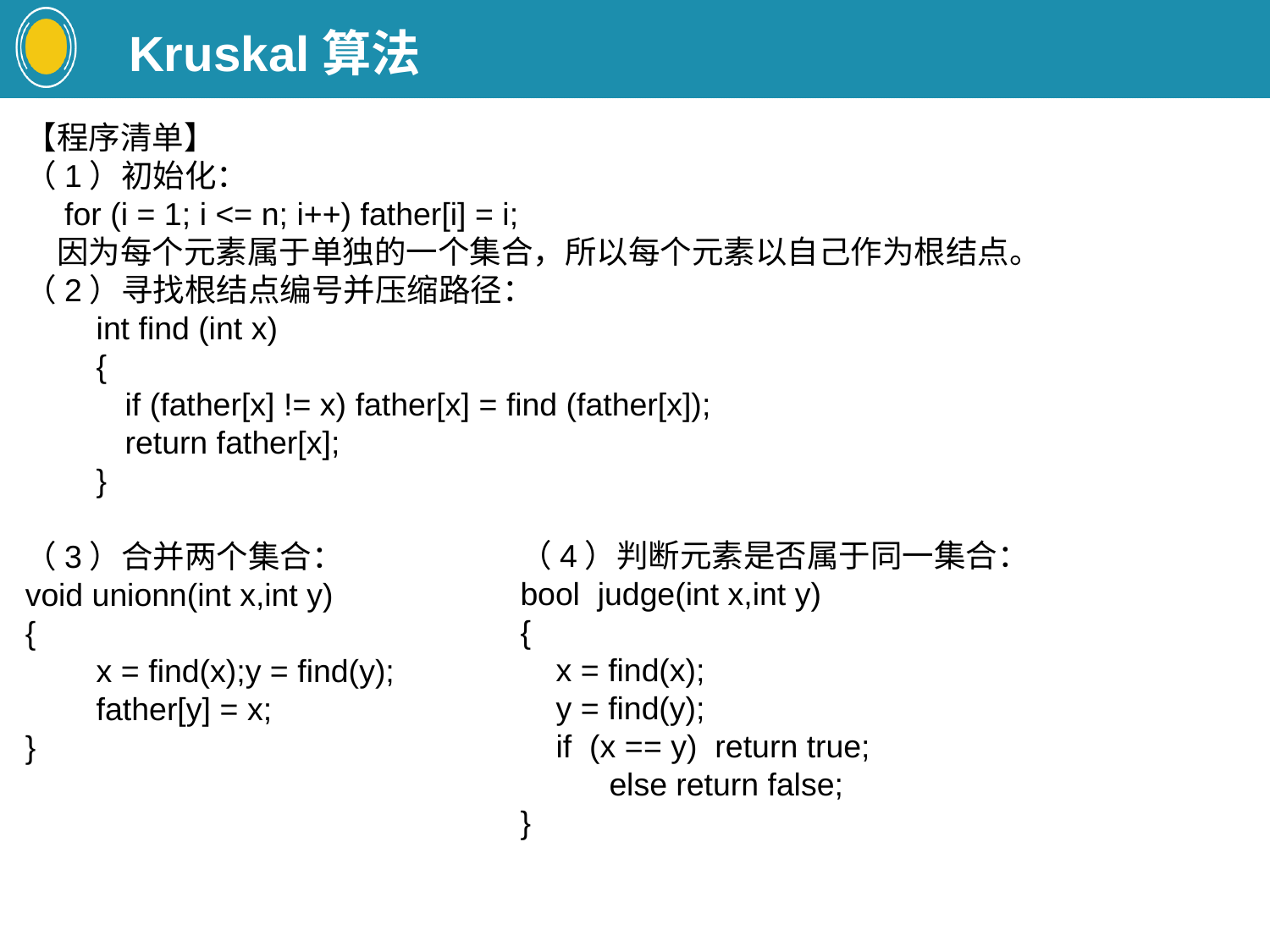

Kruskal算法
【程序清单】
（1）初始化：
　for (i = 1; i <= n; i++) father[i] = i;
　因为每个元素属于单独的一个集合，所以每个元素以自己作为根结点。
（2）寻找根结点编号并压缩路径：
　　int find (int x)
　　{
　　    if (father[x] != x) father[x] = find (father[x]);
　　    return father[x];
　　}

（3）合并两个集合：
void unionn(int x,int y)
{
　　x = find(x);y = find(y);
　　father[y] = x;
}

（4）判断元素是否属于同一集合：
bool  judge(int x,int y)
{
    x = find(x);
    y = find(y);
    if  (x == y)  return true;
          else return false;
}